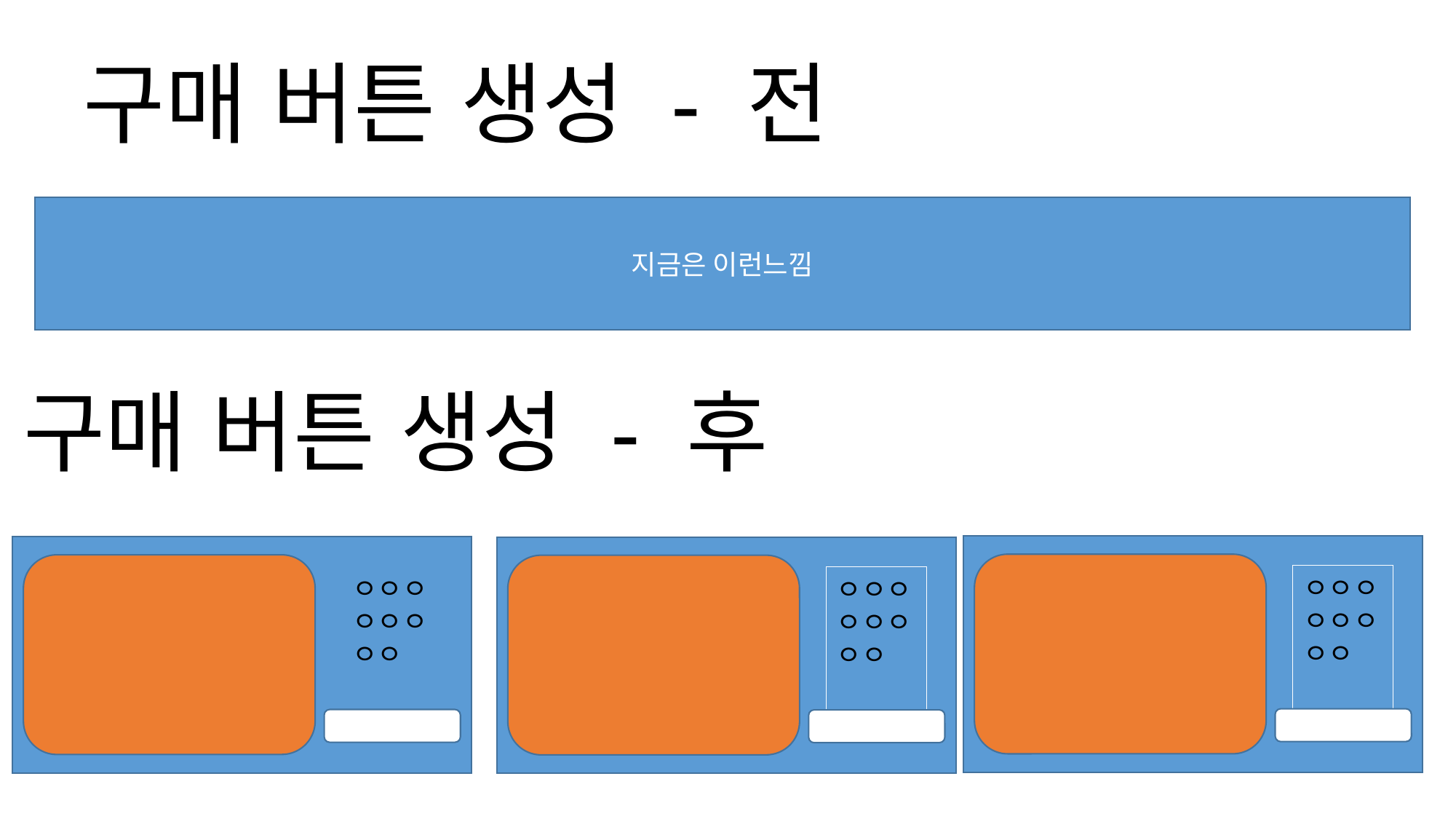

# 구매 버튼 생성 - 전
지금은 이런느낌
구매 버튼 생성 - 후

ㅇㅇㅇㅇㅇㅇㅇㅇ
ㅇㅇㅇㅇㅇㅇㅇㅇ
ㅇㅇㅇㅇㅇㅇㅇㅇ